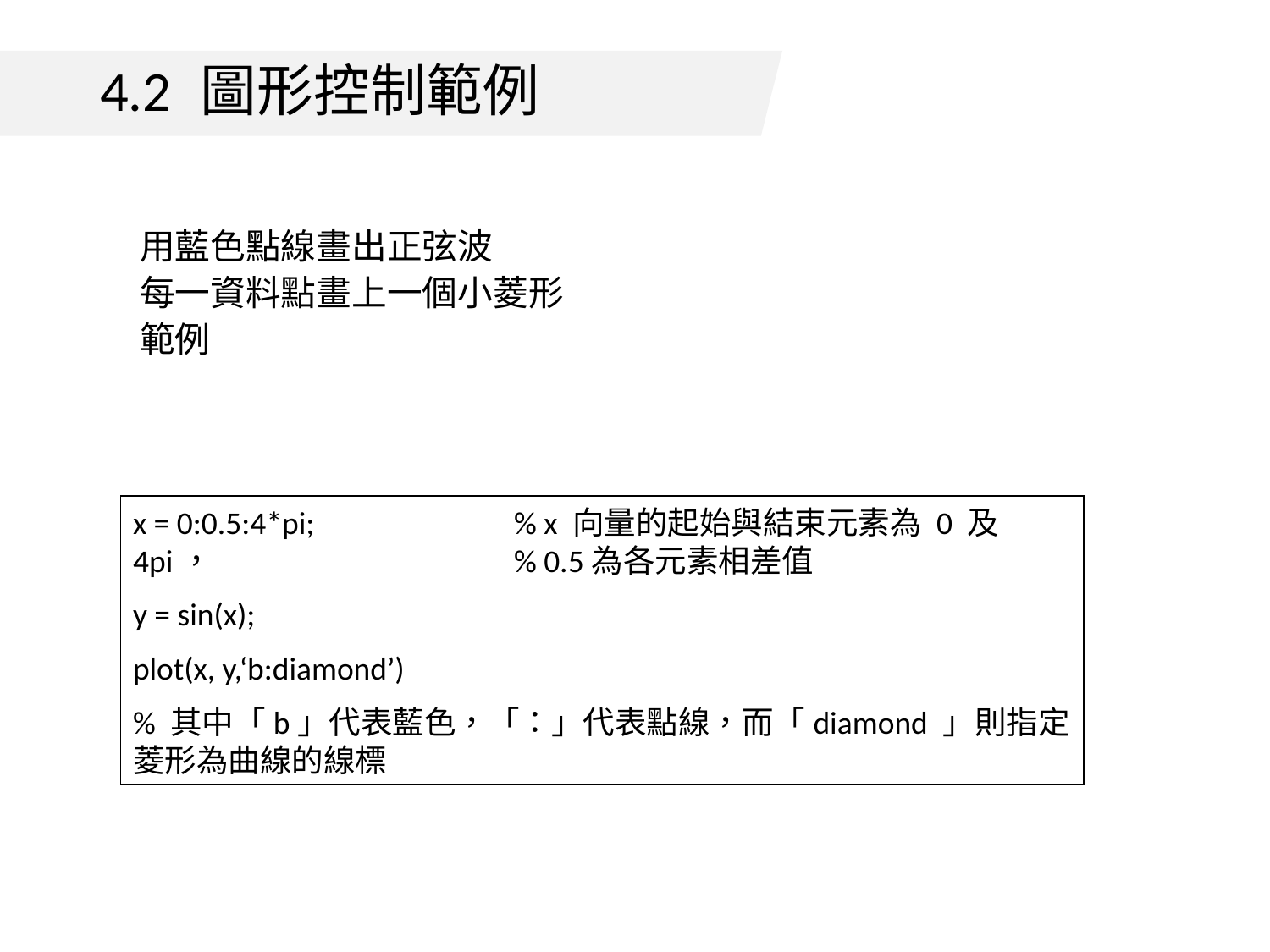

# 4.2 圖形控制範例
用藍色點線畫出正弦波
每一資料點畫上一個小菱形
範例
x = 0:0.5:4*pi;		% x 向量的起始與結束元素為 0 及4pi， 			% 0.5為各元素相差值
y = sin(x);
plot(x, y,‘b:diamond’)
% 其中「b」代表藍色，「：」代表點線，而「diamond 」則指定菱形為曲線的線標